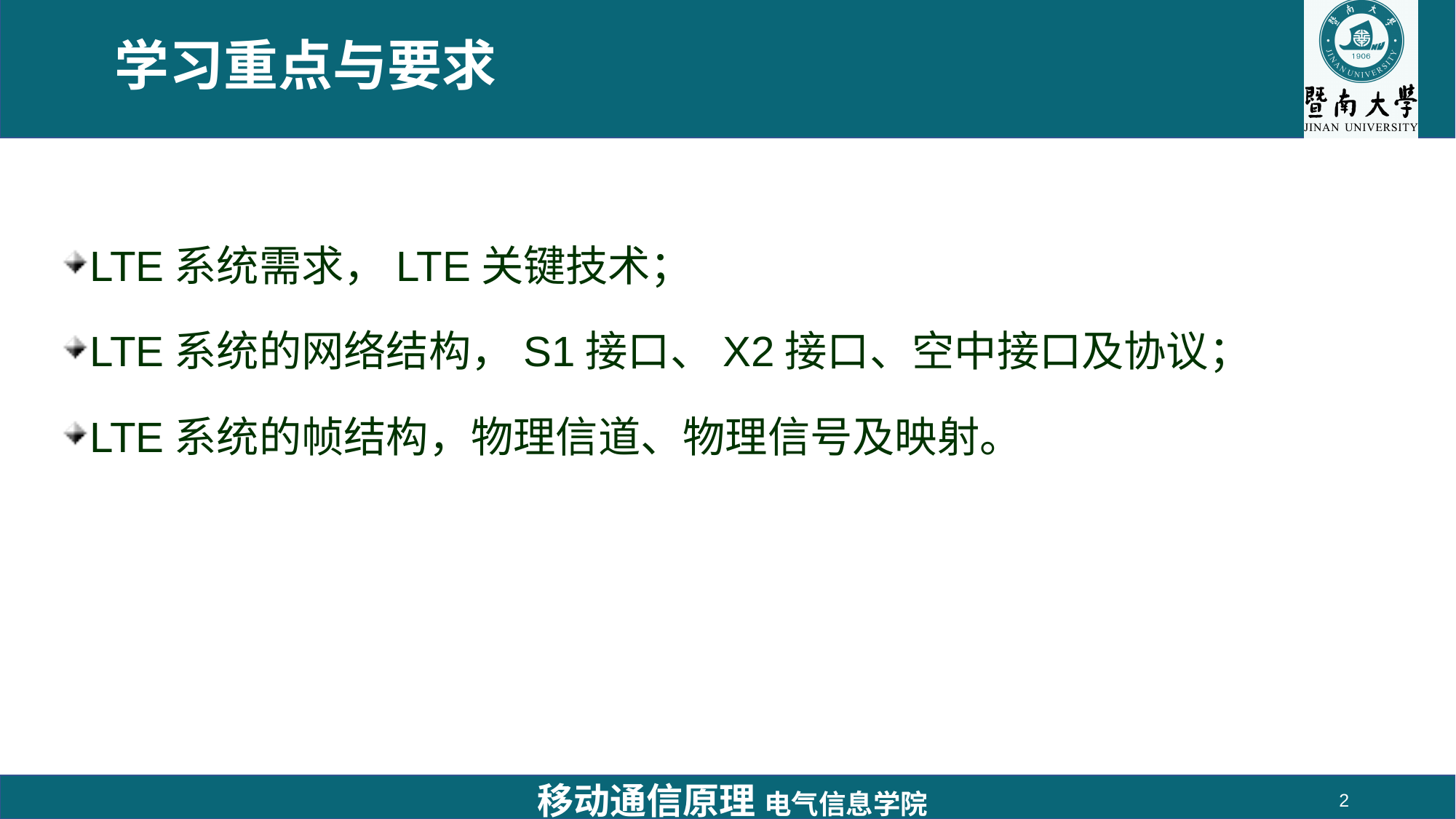

# 学习重点与要求
LTE系统需求，LTE关键技术；
LTE系统的网络结构，S1接口、X2接口、空中接口及协议；
LTE系统的帧结构，物理信道、物理信号及映射。
移动通信原理 电气信息学院
2